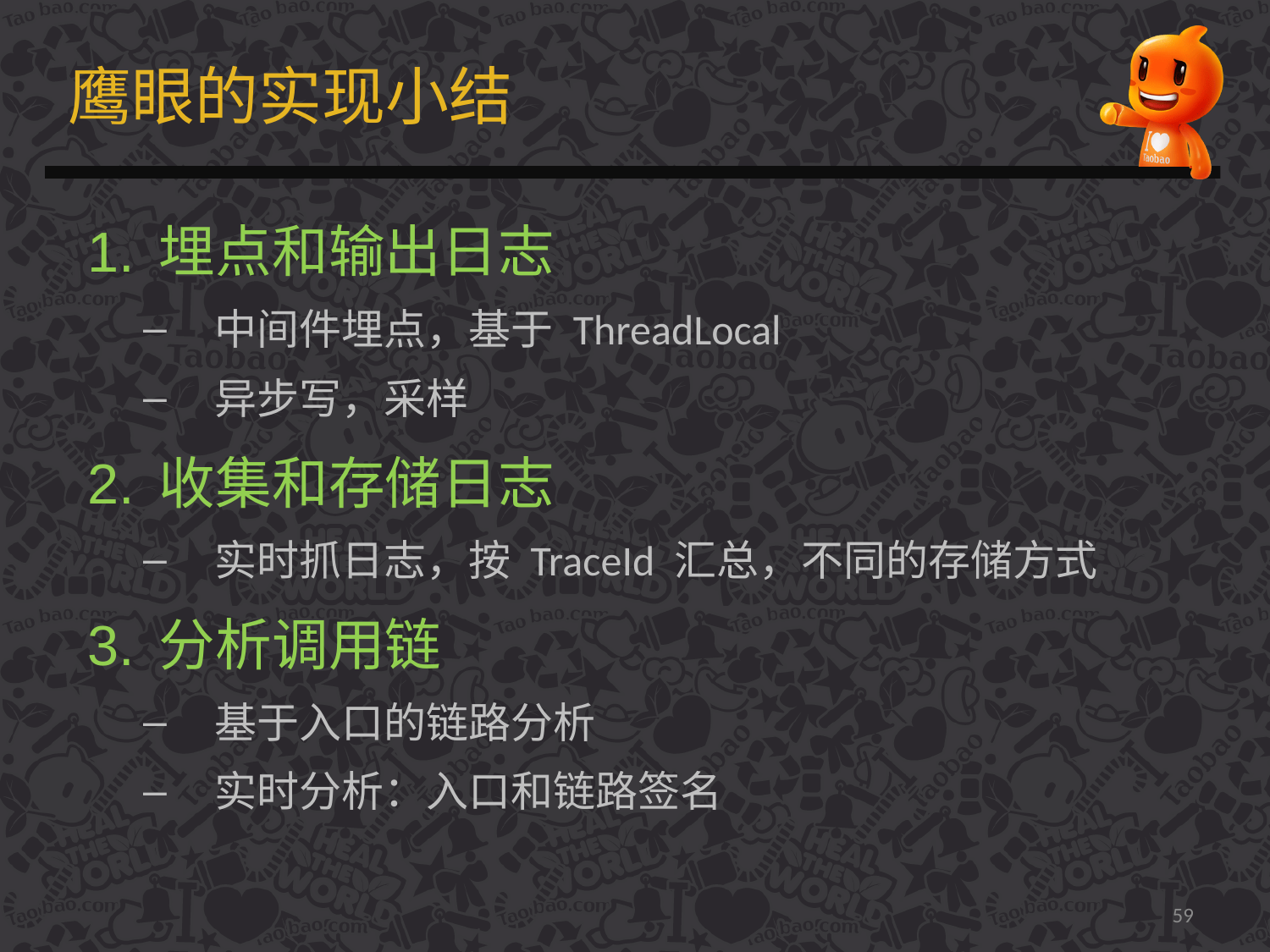

# 鹰眼的实现小结
埋点和输出日志
中间件埋点，基于 ThreadLocal
异步写，采样
收集和存储日志
实时抓日志，按 TraceId 汇总，不同的存储方式
分析调用链
基于入口的链路分析
实时分析：入口和链路签名
59